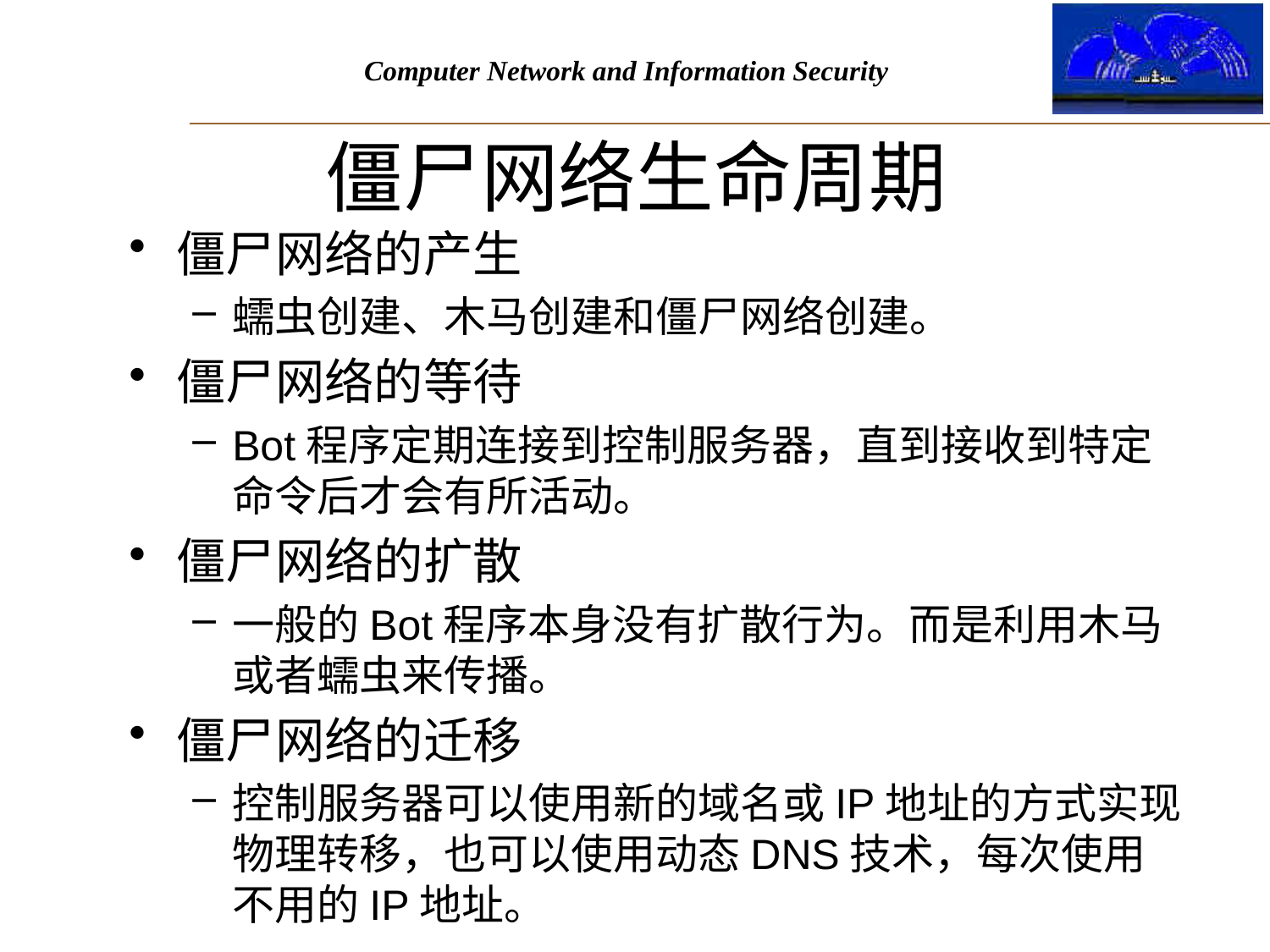

# 僵尸网络生命周期
僵尸网络的产生
蠕虫创建、木马创建和僵尸网络创建。
僵尸网络的等待
Bot程序定期连接到控制服务器，直到接收到特定命令后才会有所活动。
僵尸网络的扩散
一般的Bot程序本身没有扩散行为。而是利用木马或者蠕虫来传播。
僵尸网络的迁移
控制服务器可以使用新的域名或IP地址的方式实现物理转移，也可以使用动态DNS技术，每次使用不用的IP地址。